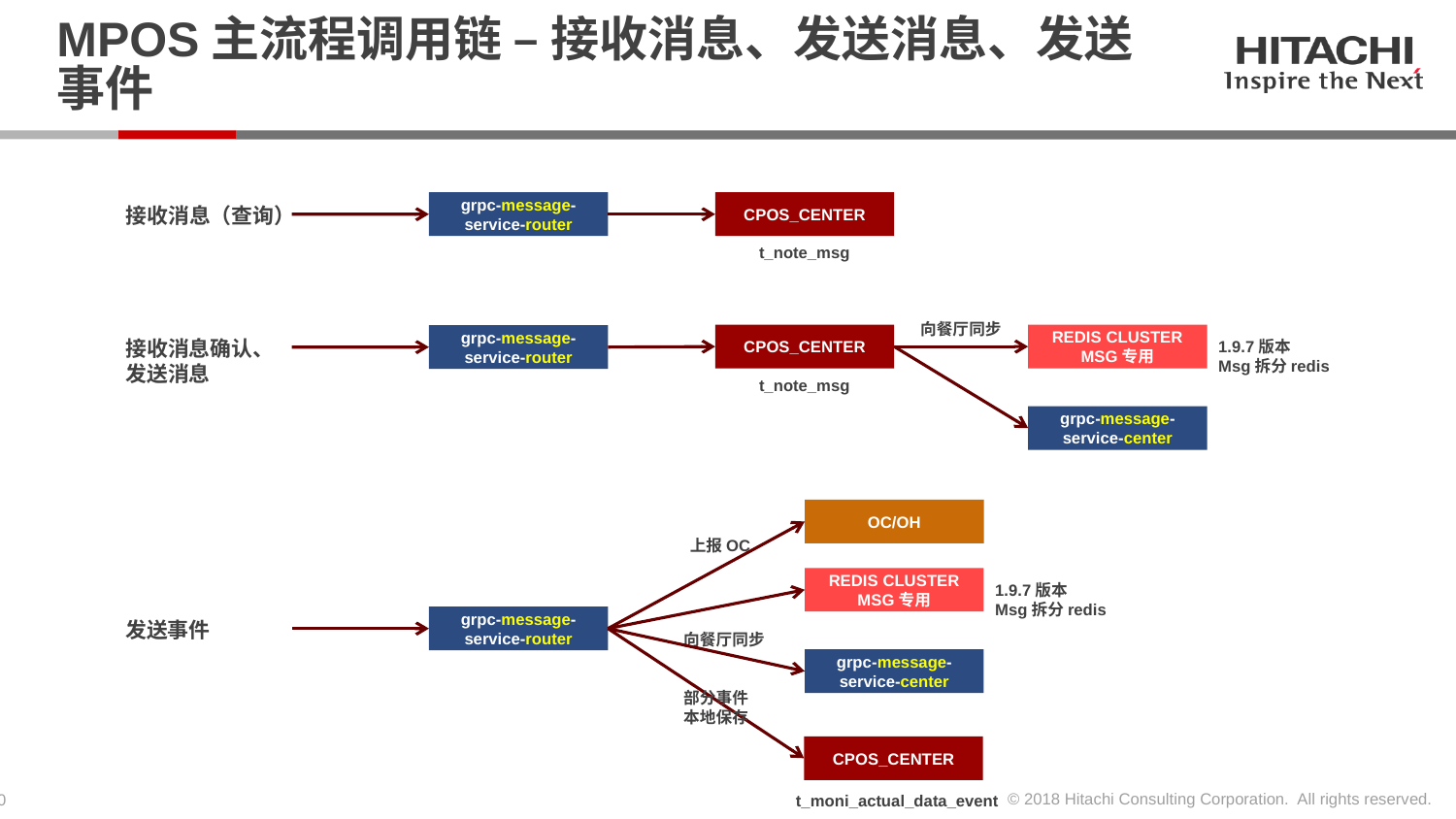

# MPOS主流程调用链 – 接收消息、发送消息、发送事件
grpc-message-service-router
CPOS_CENTER
接收消息（查询）
t_note_msg
向餐厅同步
CPOS_CENTER
REDIS CLUSTER
MSG专用
grpc-message-service-router
接收消息确认、
发送消息
1.9.7版本
Msg拆分redis
t_note_msg
grpc-message-service-center
OC/OH
上报OC
REDIS CLUSTER
MSG专用
1.9.7版本
Msg拆分redis
grpc-message-service-router
发送事件
向餐厅同步
grpc-message-service-center
部分事件
本地保存
CPOS_CENTER
t_moni_actual_data_event